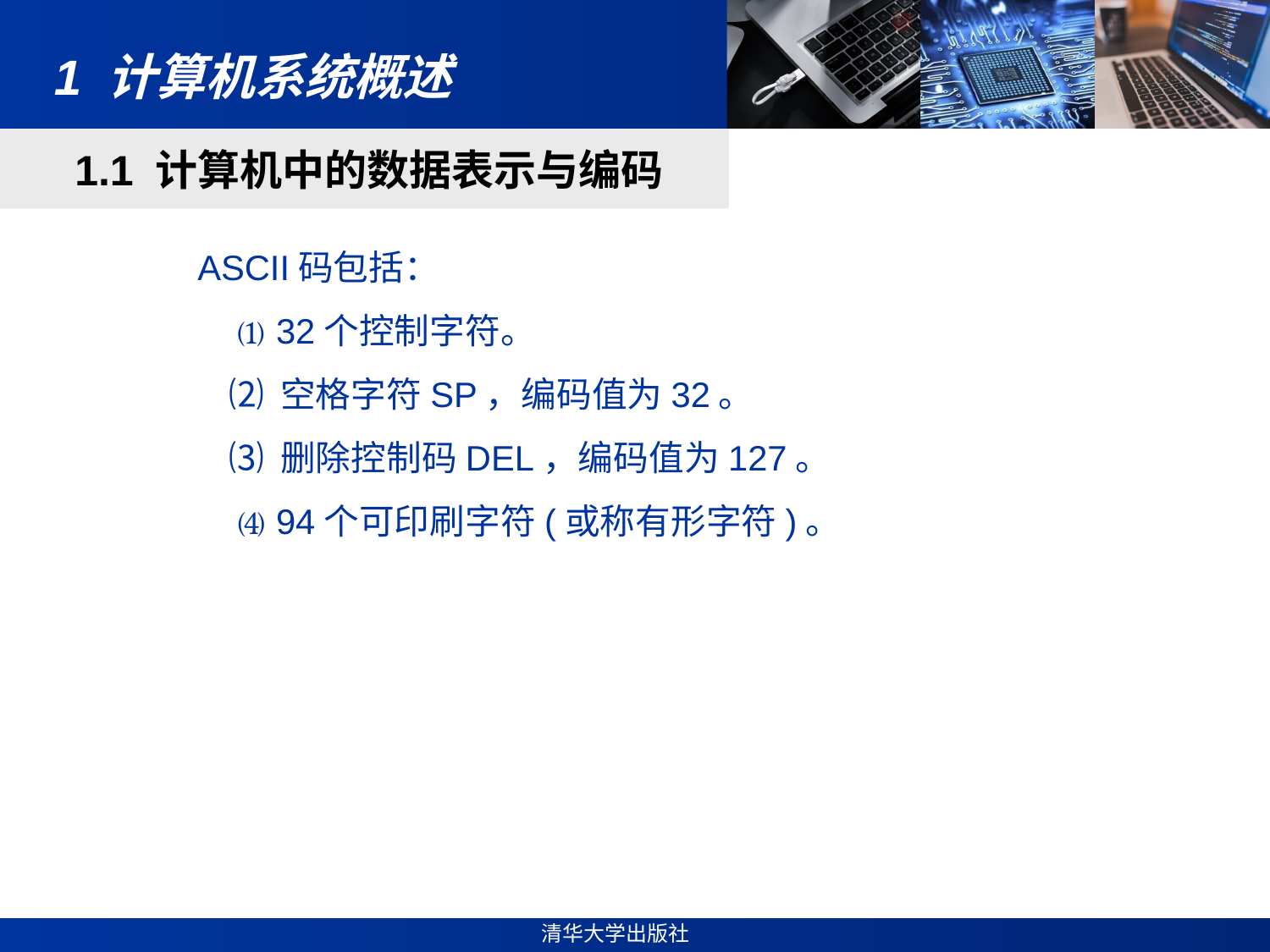

# 1 计算机系统概述
1.1 计算机中的数据表示与编码
ASCII码包括：
    ⑴ 32个控制字符。
    ⑵ 空格字符SP，编码值为32。
    ⑶ 删除控制码DEL，编码值为127。
    ⑷ 94个可印刷字符(或称有形字符)。